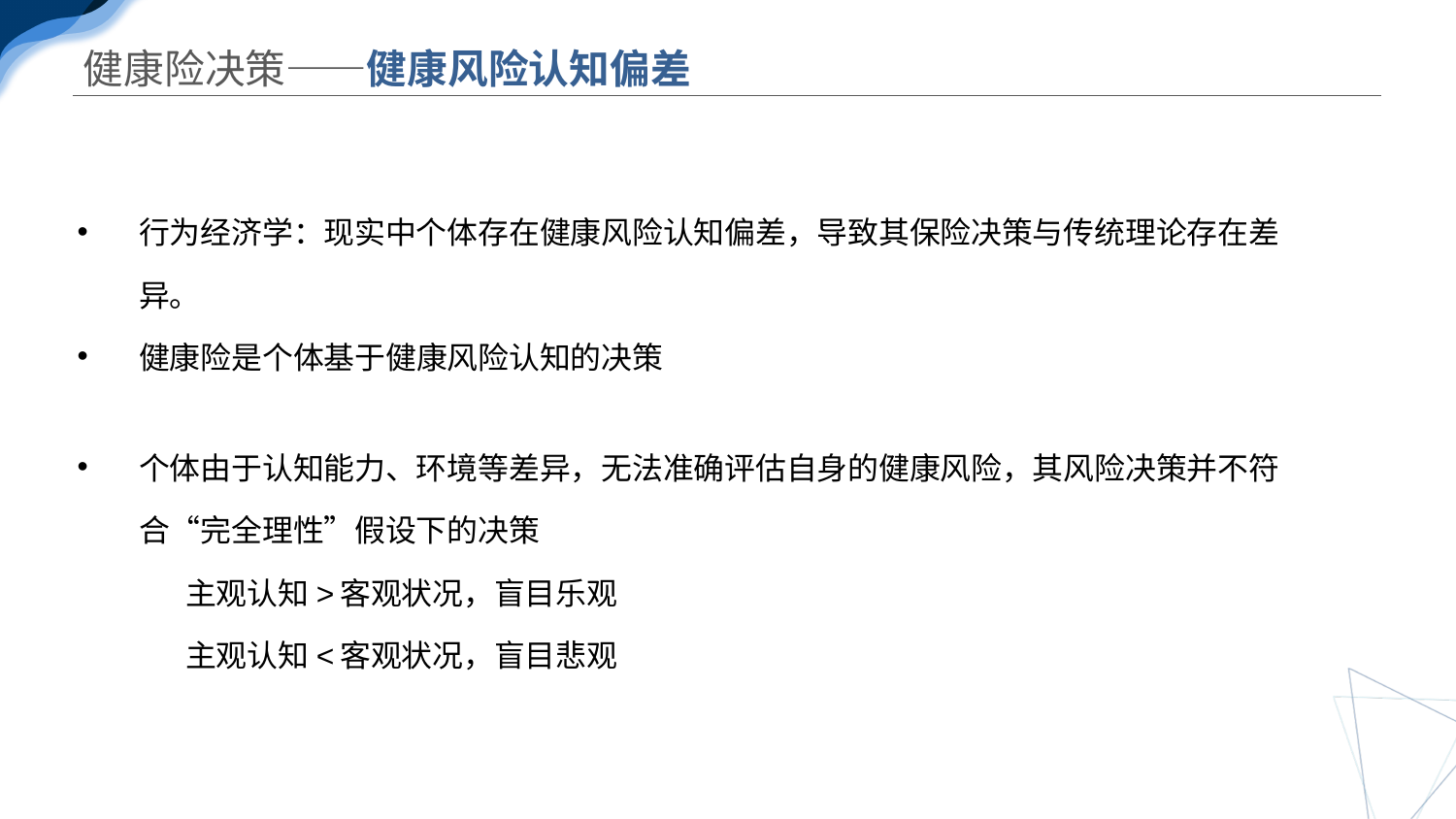

健康险决策——健康风险认知偏差

行为经济学：现实中个体存在健康风险认知偏差，导致其保险决策与传统理论存在差异。
健康险是个体基于健康风险认知的决策

个体由于认知能力、环境等差异，无法准确评估自身的健康风险，其风险决策并不符合“完全理性”假设下的决策
        主观认知>客观状况，盲目乐观
        主观认知<客观状况，盲目悲观